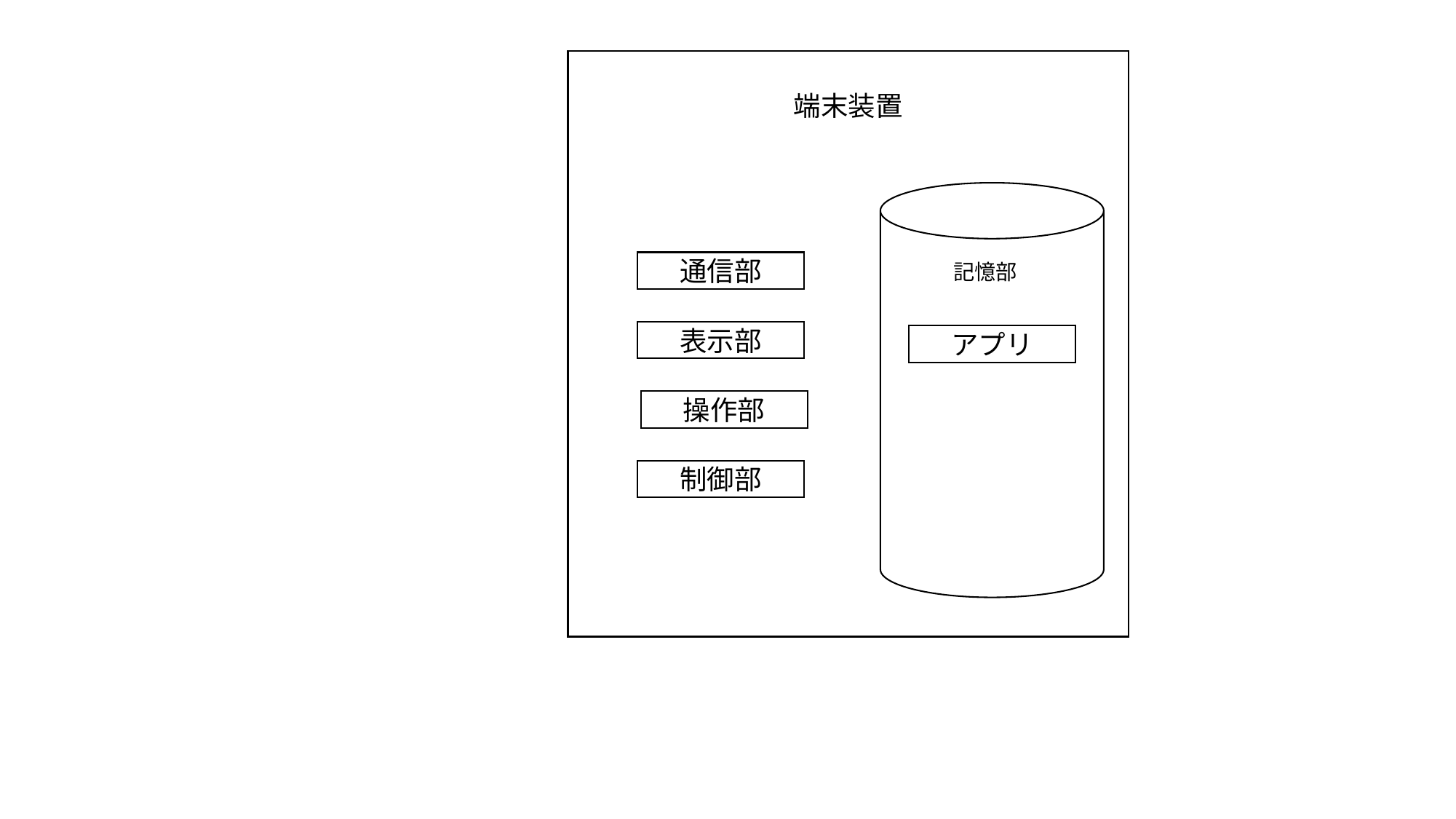

端末装置

通信部
記憶部
表示部
アプリ
操作部
制御部